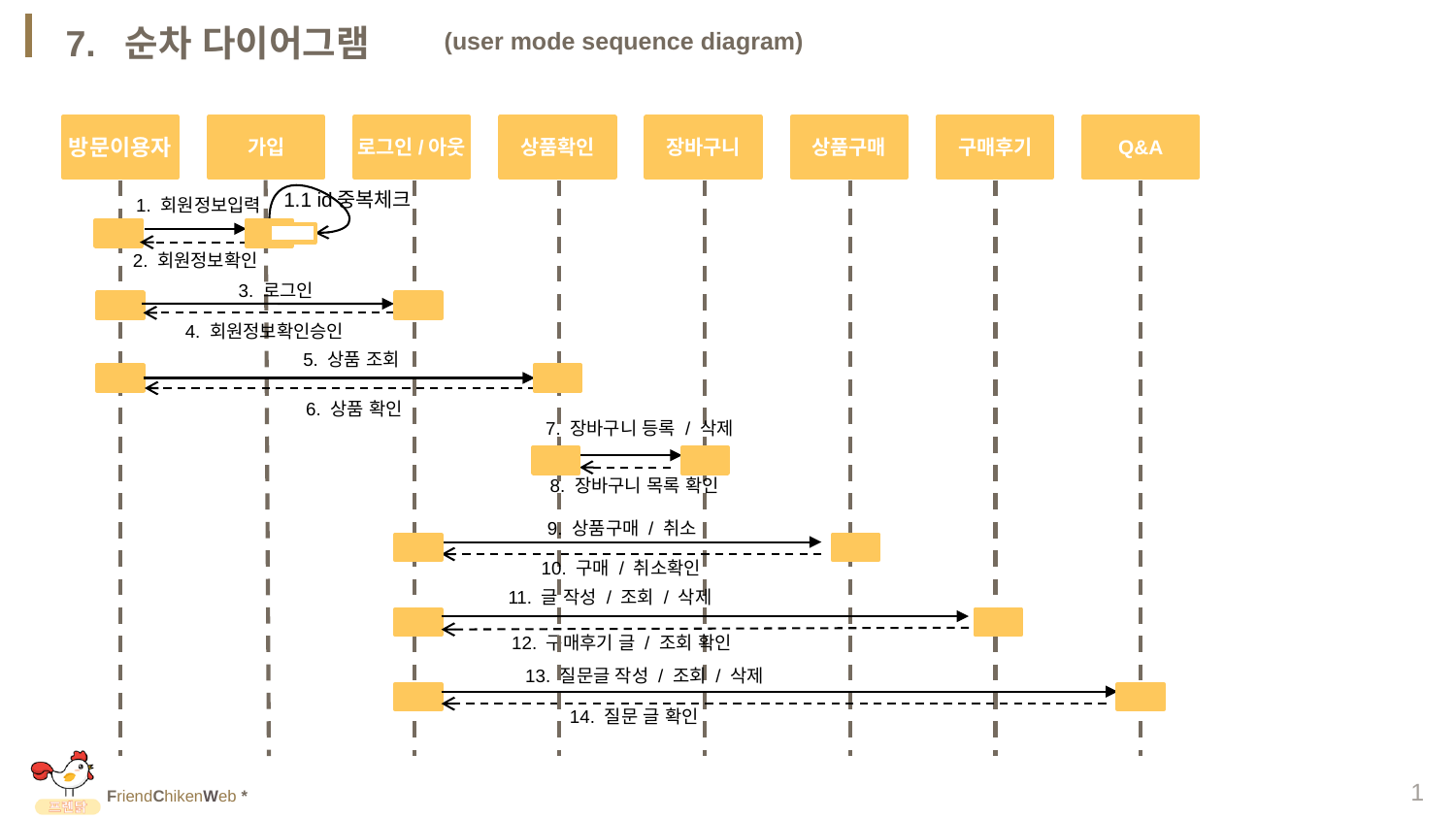

7.  순차 다이어그램
(user mode sequence diagram)
방문이용자
가입
로그인/아웃
상품확인
장바구니
상품구매
구매후기
Q&A
1.1 id중복체크
1. 회원정보입력

2. 회원정보확인
3. 로그인

4. 회원정보확인승인
5. 상품 조회

6. 상품 확인
7. 장바구니 등록 / 삭제

8. 장바구니 목록 확인
9. 상품구매 / 취소

10. 구매 / 취소확인
11. 글 작성 / 조회 / 삭제

12. 구매후기 글 / 조회 확인
13. 질문글 작성 / 조회 / 삭제

14. 질문 글 확인
1